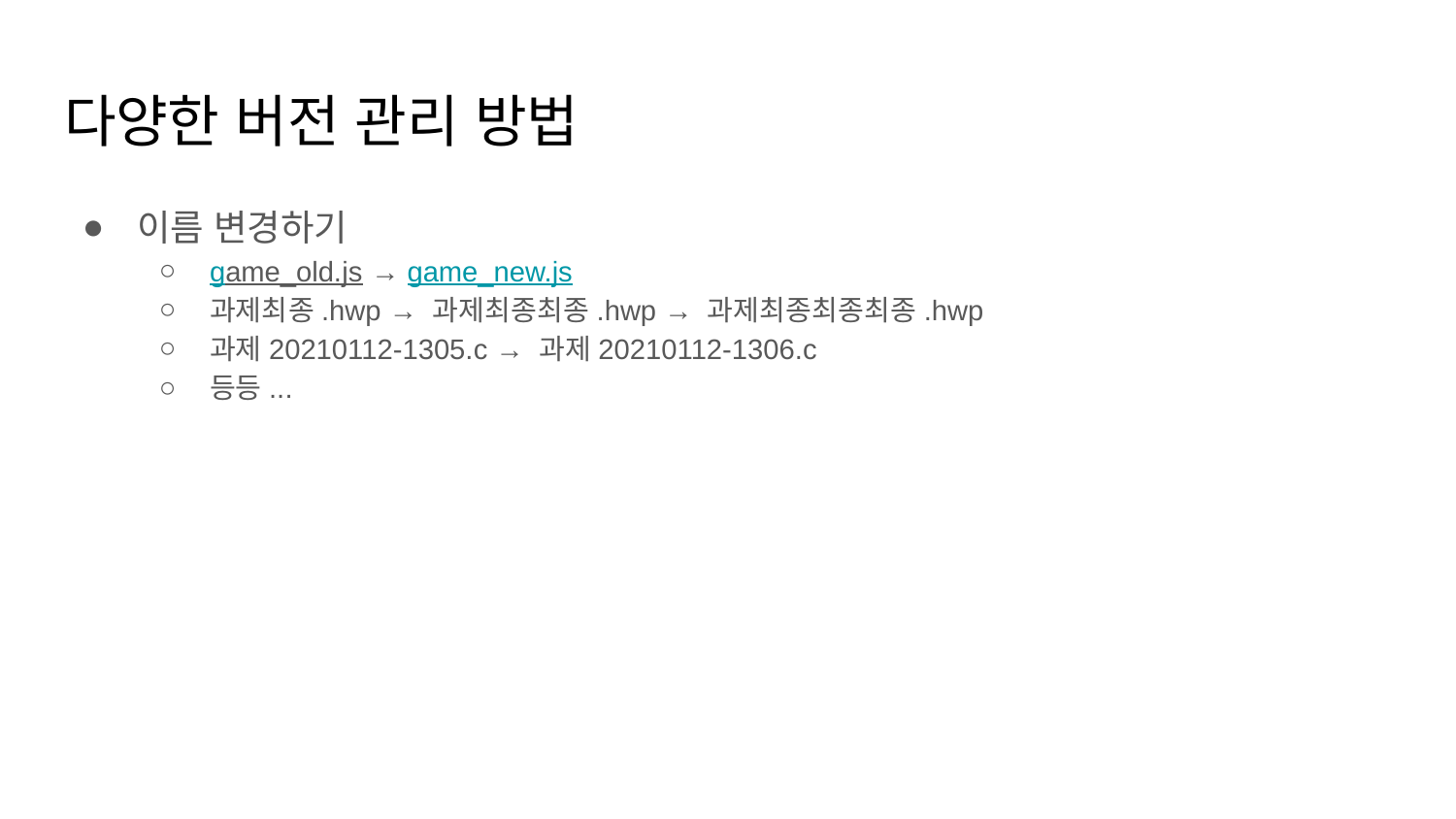

# 다양한 버전 관리 방법
이름 변경하기
game_old.js → game_new.js
과제최종.hwp → 과제최종최종.hwp → 과제최종최종최종.hwp
과제20210112-1305.c → 과제20210112-1306.c
등등...